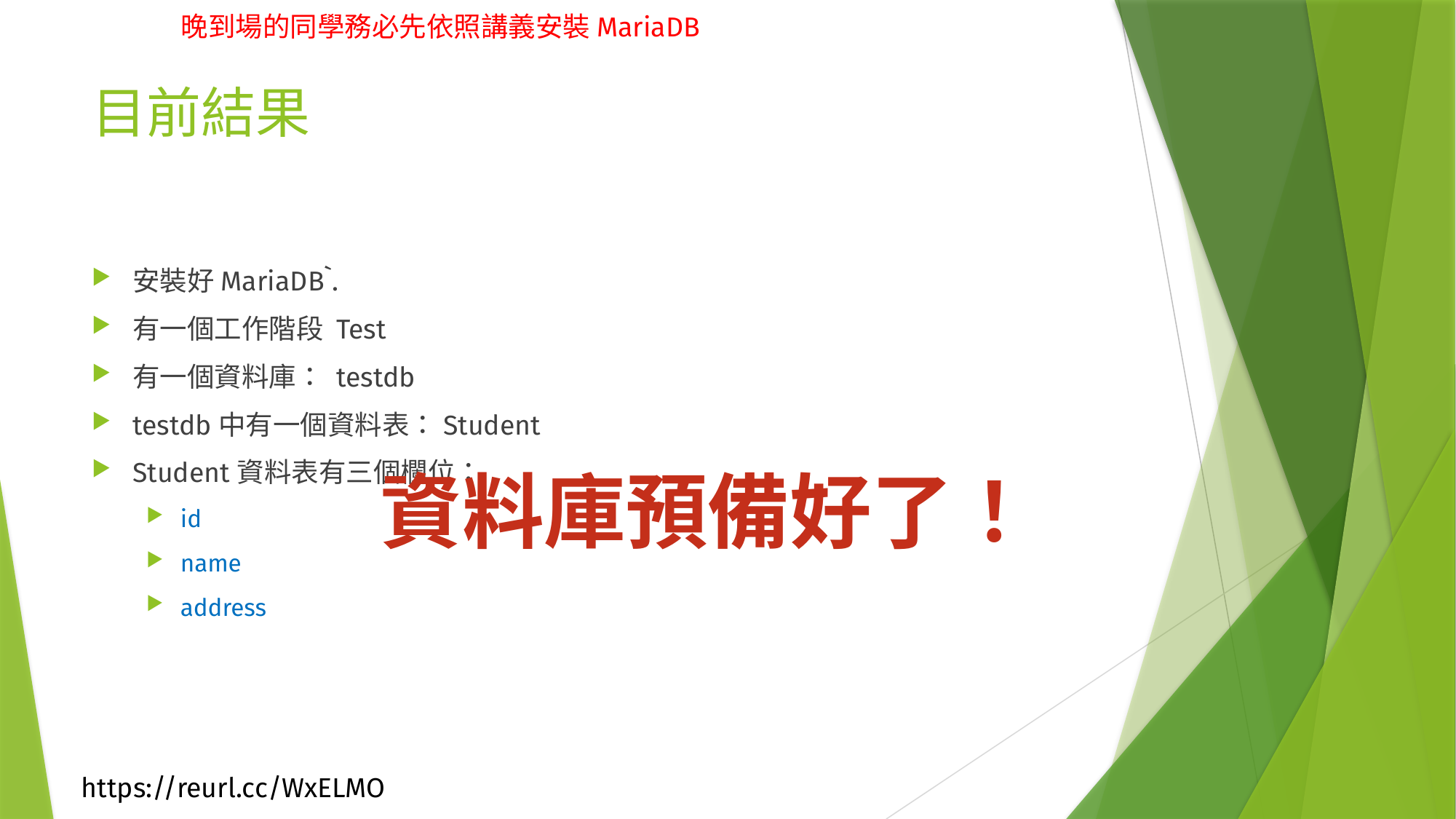

# 目前結果
安裝好MariaDB`.
有一個工作階段 Test
有一個資料庫： testdb
testdb中有一個資料表：Student
Student資料表有三個欄位：
id
name
address
資料庫預備好了！